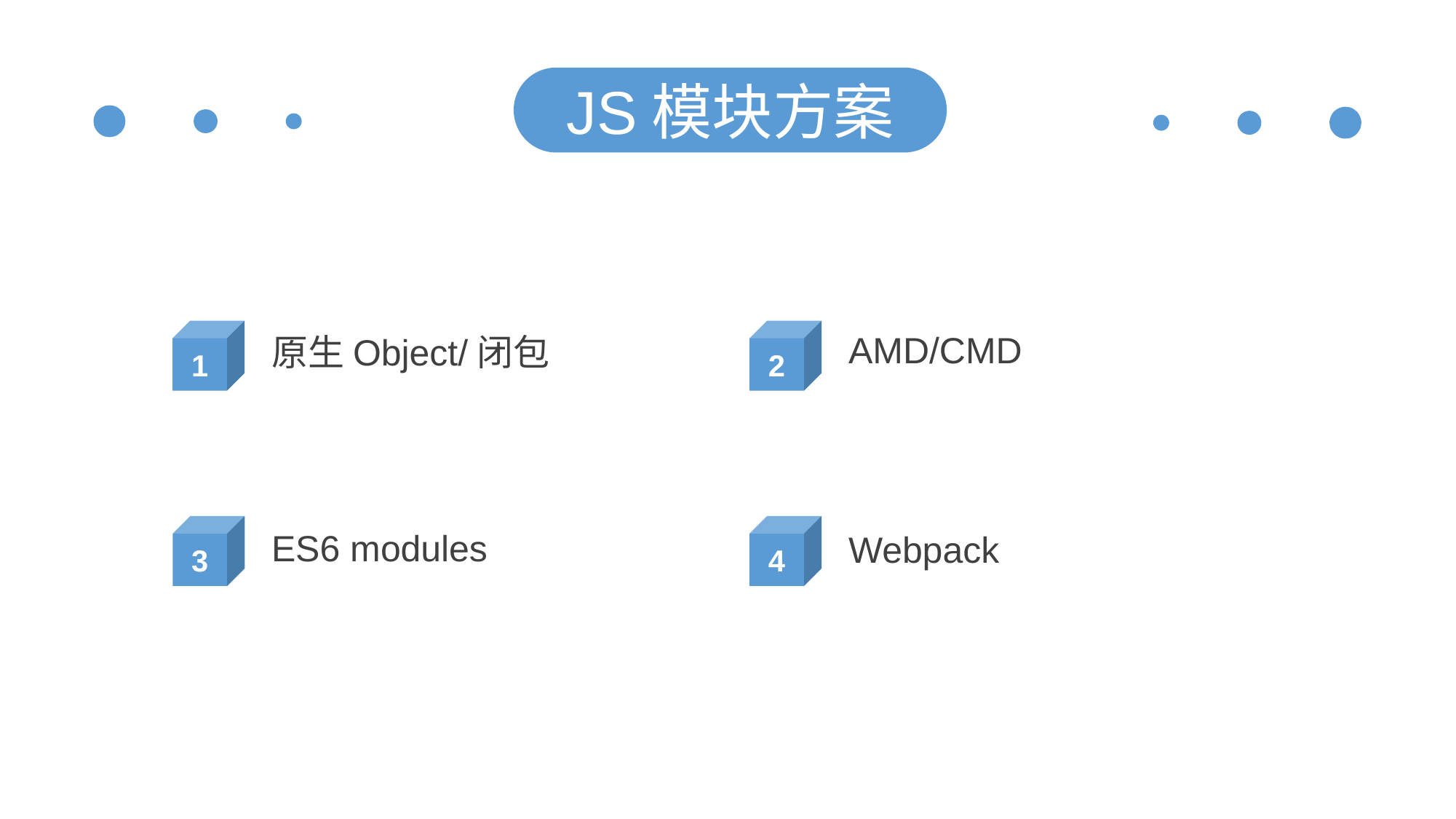

JS模块方案

AMD/CMD
原生Object/闭包

1

2
ES6 modules
Webpack

3

4